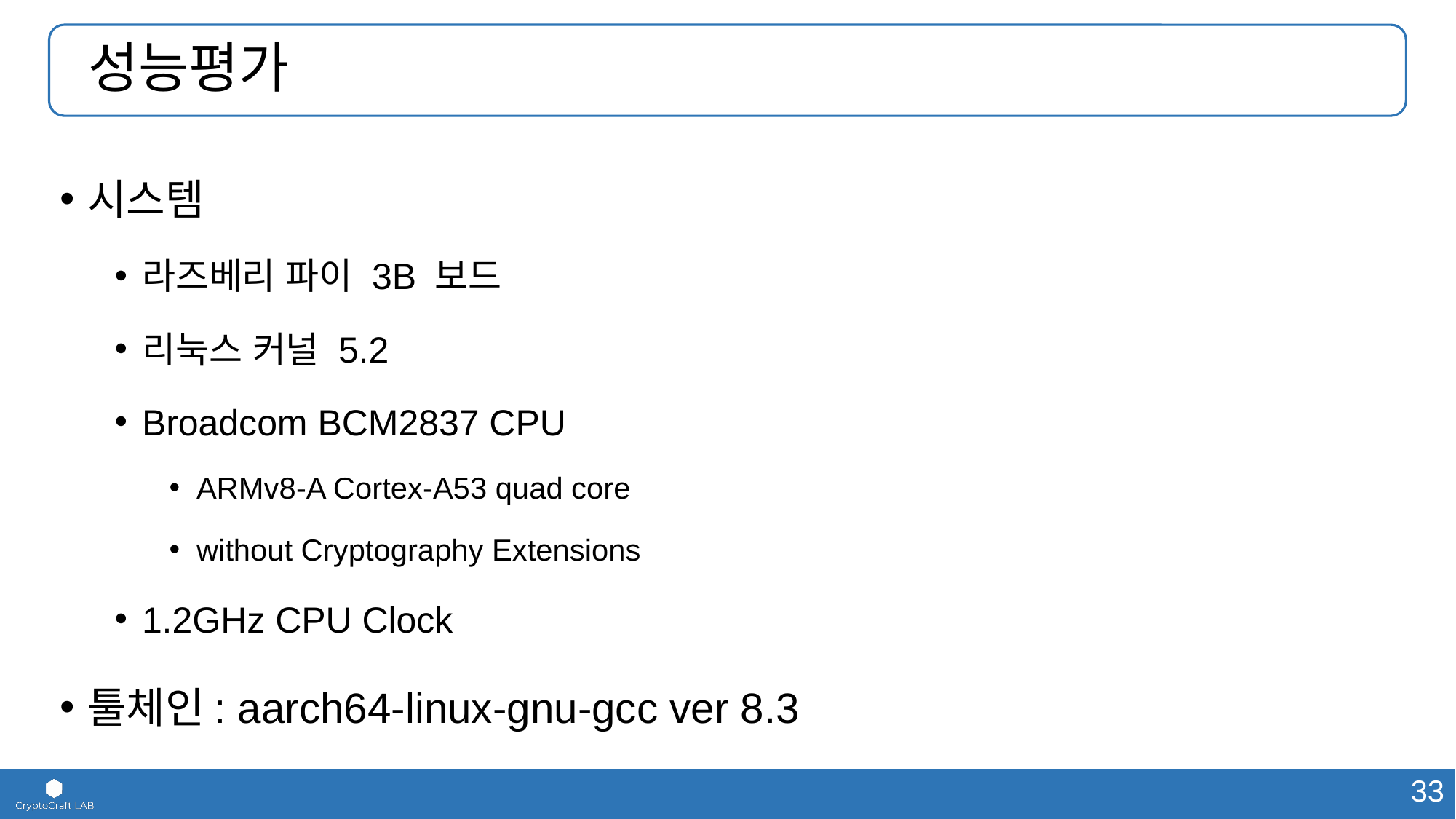

# 성능평가
시스템
라즈베리 파이 3B 보드
리눅스 커널 5.2
Broadcom BCM2837 CPU
ARMv8-A Cortex-A53 quad core
without Cryptography Extensions
1.2GHz CPU Clock
툴체인: aarch64-linux-gnu-gcc ver 8.3